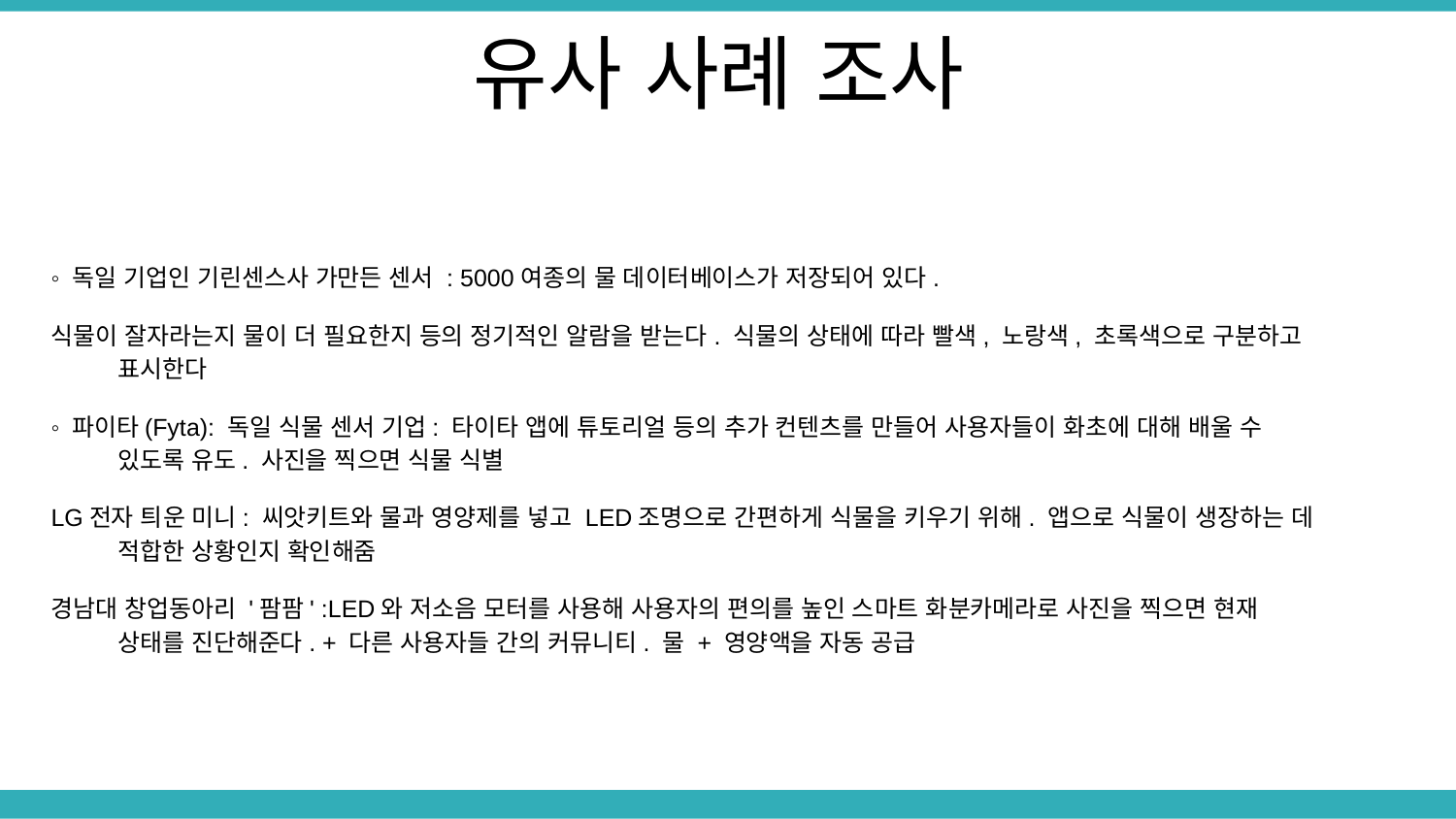

# 유사 사례 조사
◦ 독일 기업인 기린센스사 가만든 센서 : 5000여종의 물 데이터베이스가 저장되어 있다.
식물이 잘자라는지 물이 더 필요한지 등의 정기적인 알람을 받는다. 식물의 상태에 따라 빨색, 노랑색, 초록색으로 구분하고 표시한다
◦ 파이타(Fyta): 독일 식물 센서 기업: 타이타 앱에 튜토리얼 등의 추가 컨텐츠를 만들어 사용자들이 화초에 대해 배울 수 있도록 유도. 사진을 찍으면 식물 식별
LG전자 틔운 미니: 씨앗키트와 물과 영양제를 넣고 LED조명으로 간편하게 식물을 키우기 위해. 앱으로 식물이 생장하는 데 적합한 상황인지 확인해줌
경남대 창업동아리 '팜팜' :LED와 저소음 모터를 사용해 사용자의 편의를 높인 스마트 화분카메라로 사진을 찍으면 현재 상태를 진단해준다. + 다른 사용자들 간의 커뮤니티. 물 + 영양액을 자동 공급
80%